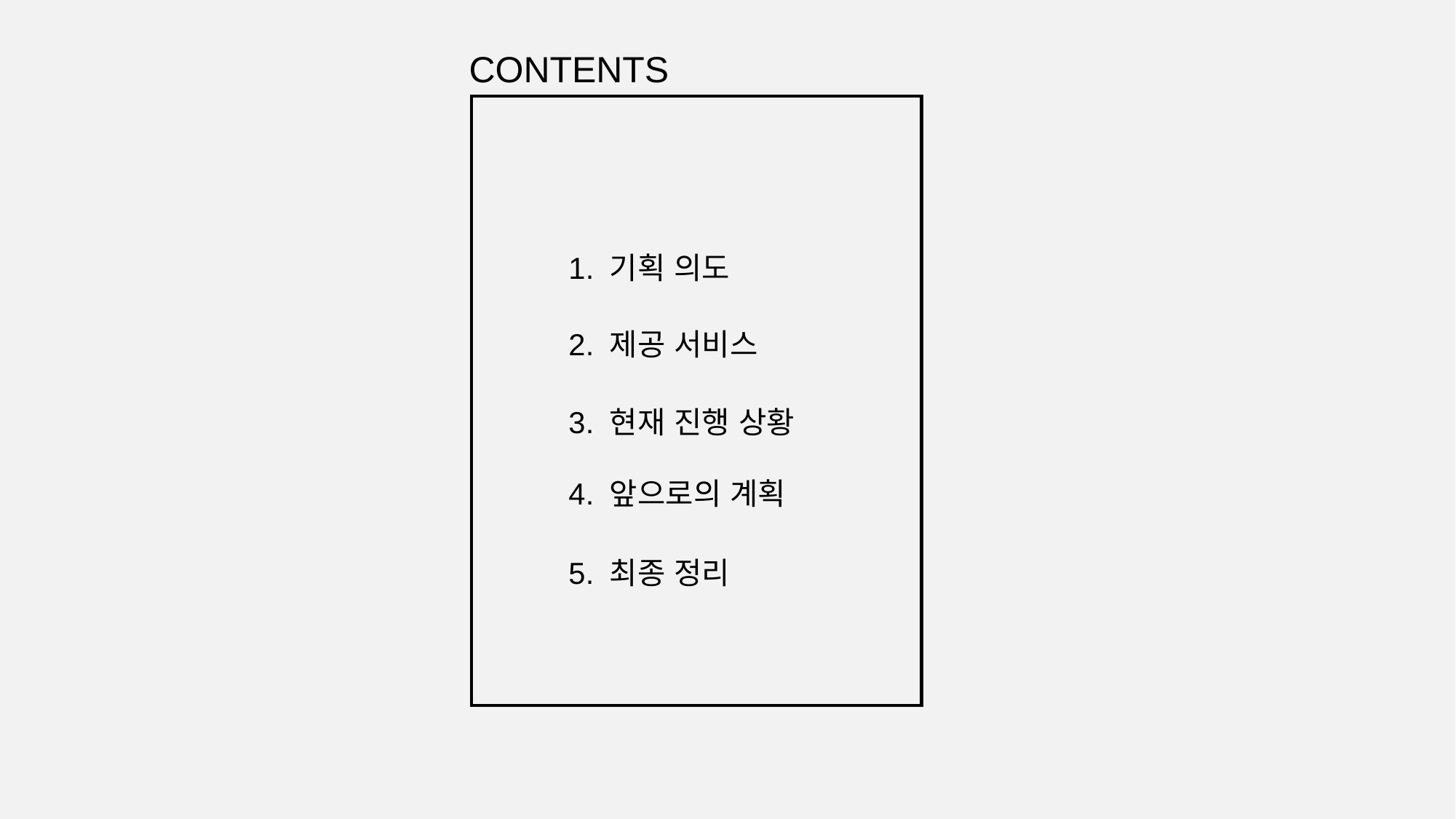

CONTENTS

1. 기획 의도
2. 제공 서비스
3. 현재 진행 상황
4. 앞으로의 계획
5. 최종 정리